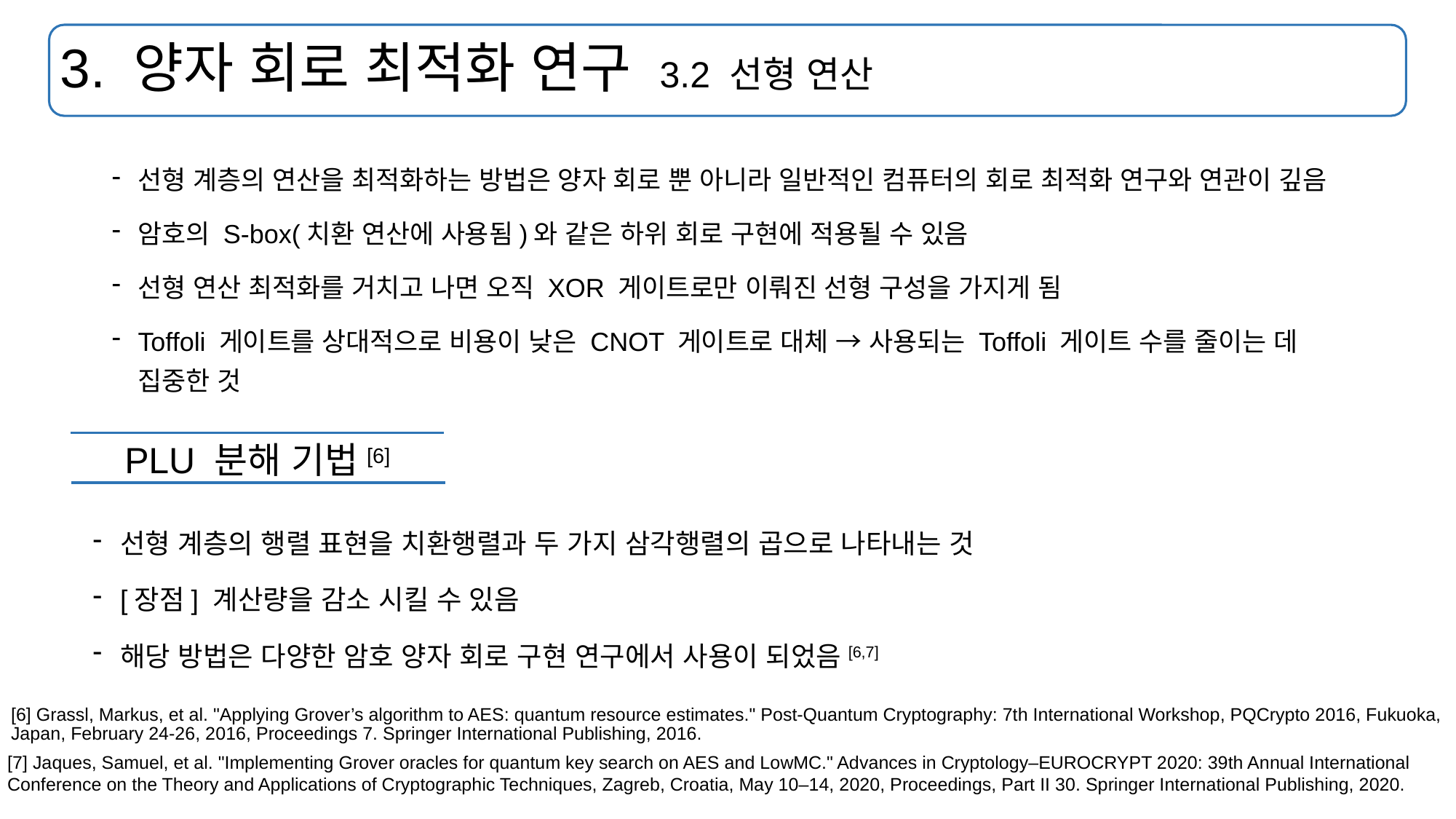

# 3. 양자 회로 최적화 연구 3.2 선형 연산
선형 계층의 연산을 최적화하는 방법은 양자 회로 뿐 아니라 일반적인 컴퓨터의 회로 최적화 연구와 연관이 깊음
암호의 S-box(치환 연산에 사용됨)와 같은 하위 회로 구현에 적용될 수 있음
선형 연산 최적화를 거치고 나면 오직 XOR 게이트로만 이뤄진 선형 구성을 가지게 됨
Toffoli 게이트를 상대적으로 비용이 낮은 CNOT 게이트로 대체 → 사용되는 Toffoli 게이트 수를 줄이는 데  집중한 것
PLU 분해 기법[6]
선형 계층의 행렬 표현을 치환행렬과 두 가지 삼각행렬의 곱으로 나타내는 것
[장점] 계산량을 감소 시킬 수 있음
해당 방법은 다양한 암호 양자 회로 구현 연구에서 사용이 되었음[6,7]
[6] Grassl, Markus, et al. "Applying Grover’s algorithm to AES: quantum resource estimates." Post-Quantum Cryptography: 7th International Workshop, PQCrypto 2016, Fukuoka, Japan, February 24-26, 2016, Proceedings 7. Springer International Publishing, 2016.
[7] Jaques, Samuel, et al. "Implementing Grover oracles for quantum key search on AES and LowMC." Advances in Cryptology–EUROCRYPT 2020: 39th Annual International Conference on the Theory and Applications of Cryptographic Techniques, Zagreb, Croatia, May 10–14, 2020, Proceedings, Part II 30. Springer International Publishing, 2020.